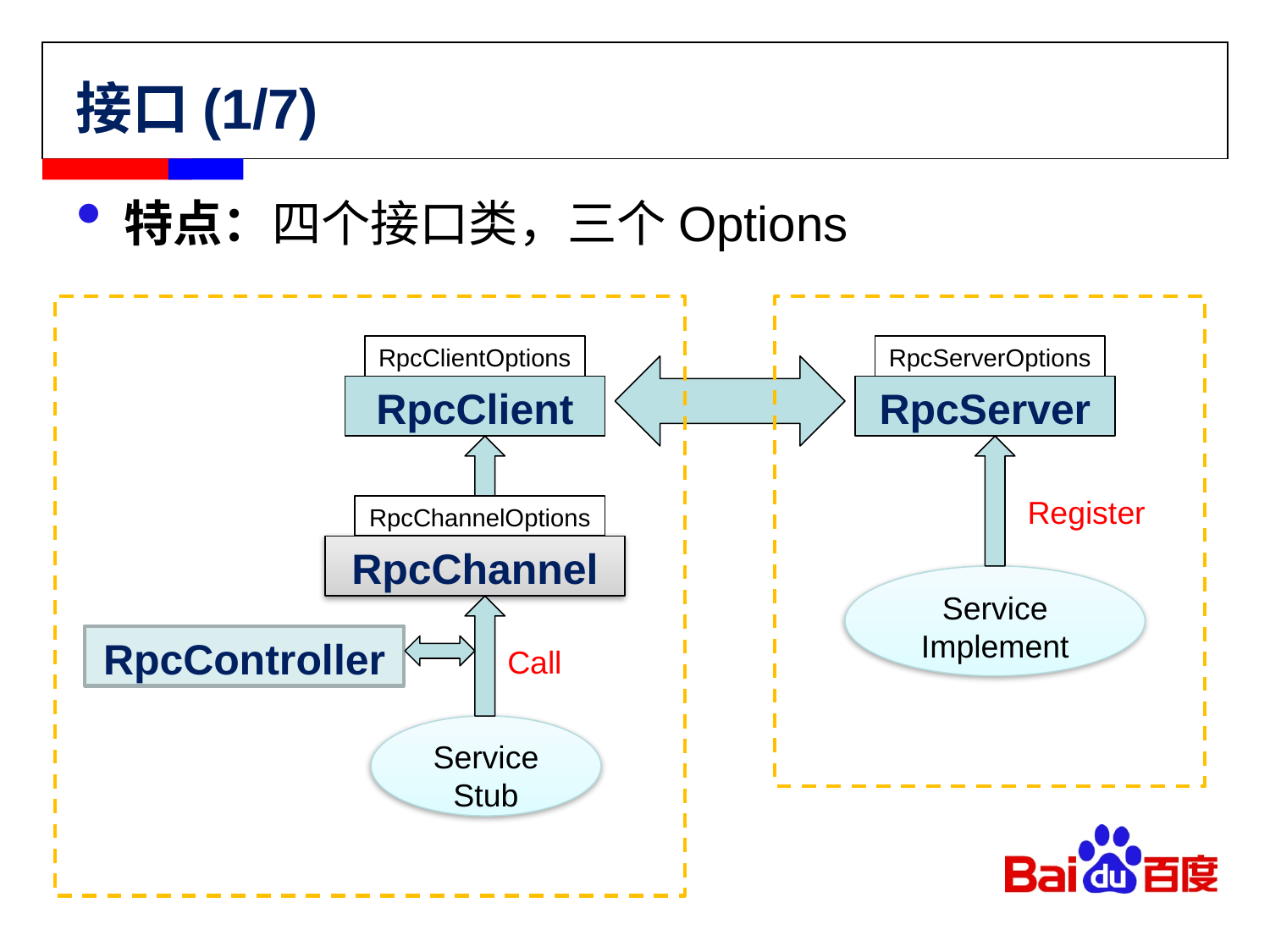

# 接口(1/7)
特点：四个接口类，三个Options

RpcClientOptions
RpcServerOptions

RpcClient
RpcServer

Register
RpcChannelOptions
RpcChannel
Service
Implement
RpcController

Call
Service
Stub